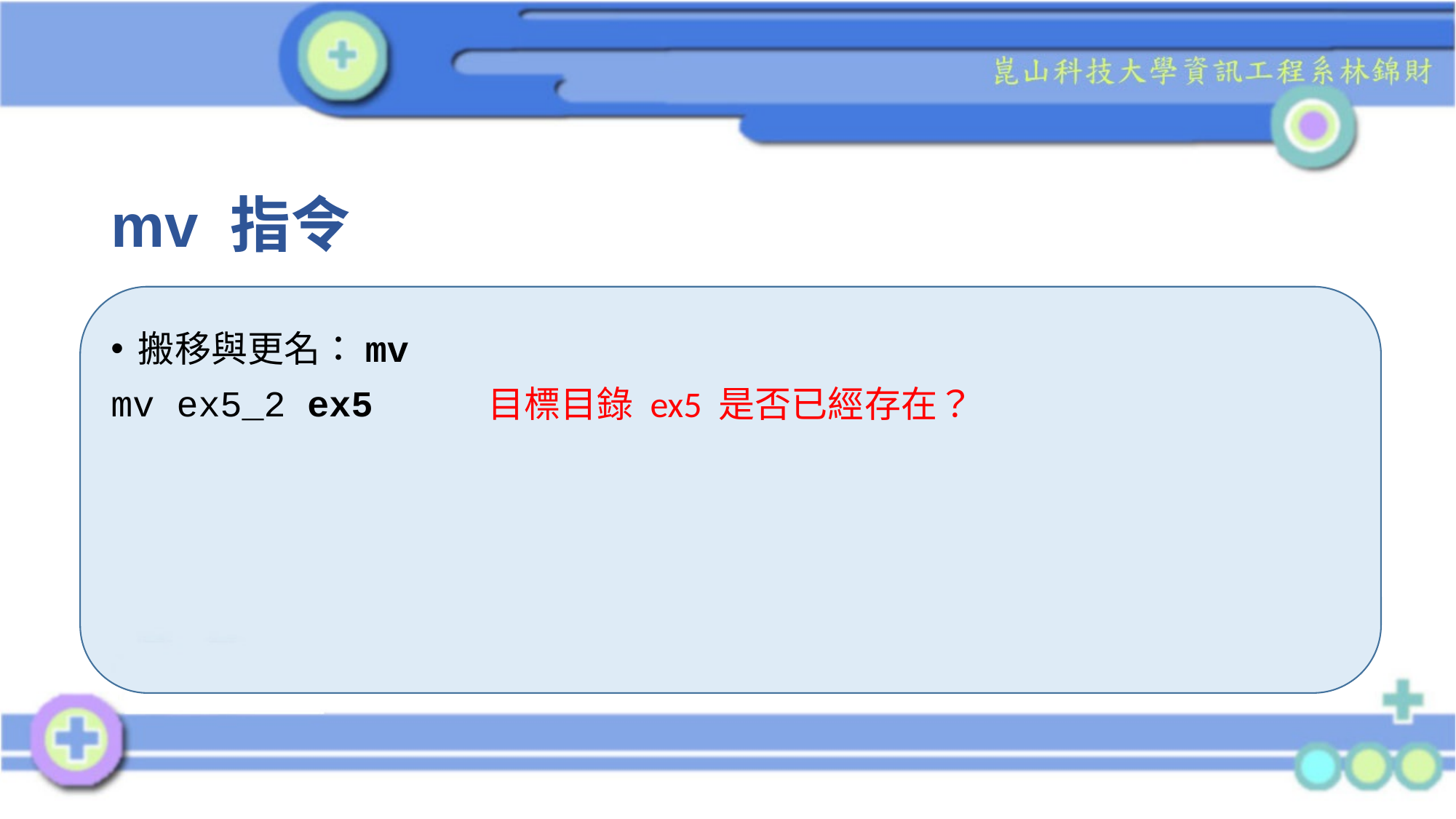

# mv 指令

搬移與更名：mv
mv ex5_2 ex5
目標目錄 ex5 是否已經存在？